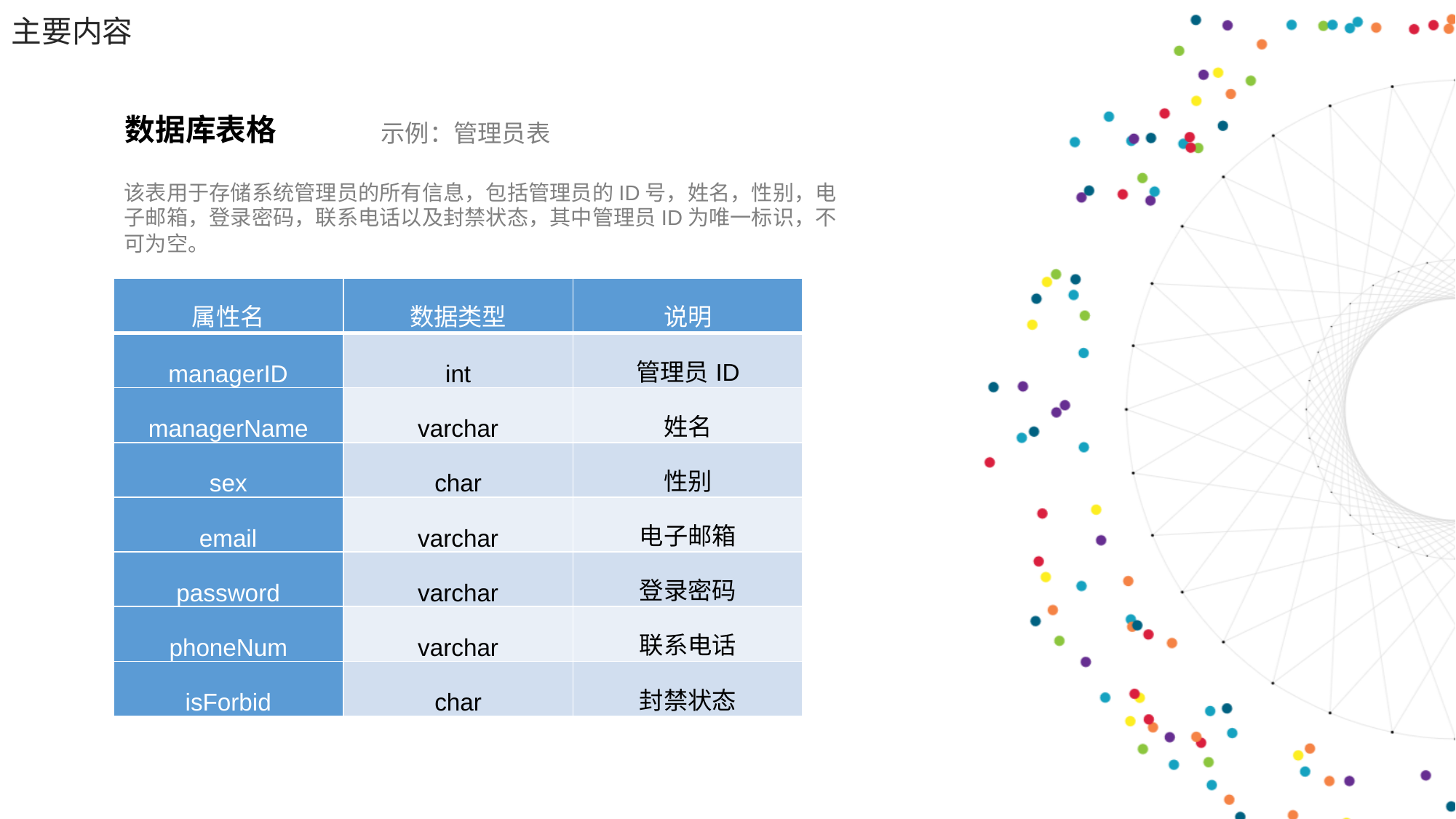

主要内容
数据库表格
示例：管理员表
该表用于存储系统管理员的所有信息，包括管理员的ID号，姓名，性别，电子邮箱，登录密码，联系电话以及封禁状态，其中管理员ID为唯一标识，不可为空。
| 属性名 | 数据类型 | 说明 |
| --- | --- | --- |
| managerID | int | 管理员ID |
| managerName | varchar | 姓名 |
| sex | char | 性别 |
| email | varchar | 电子邮箱 |
| password | varchar | 登录密码 |
| phoneNum | varchar | 联系电话 |
| isForbid | char | 封禁状态 |